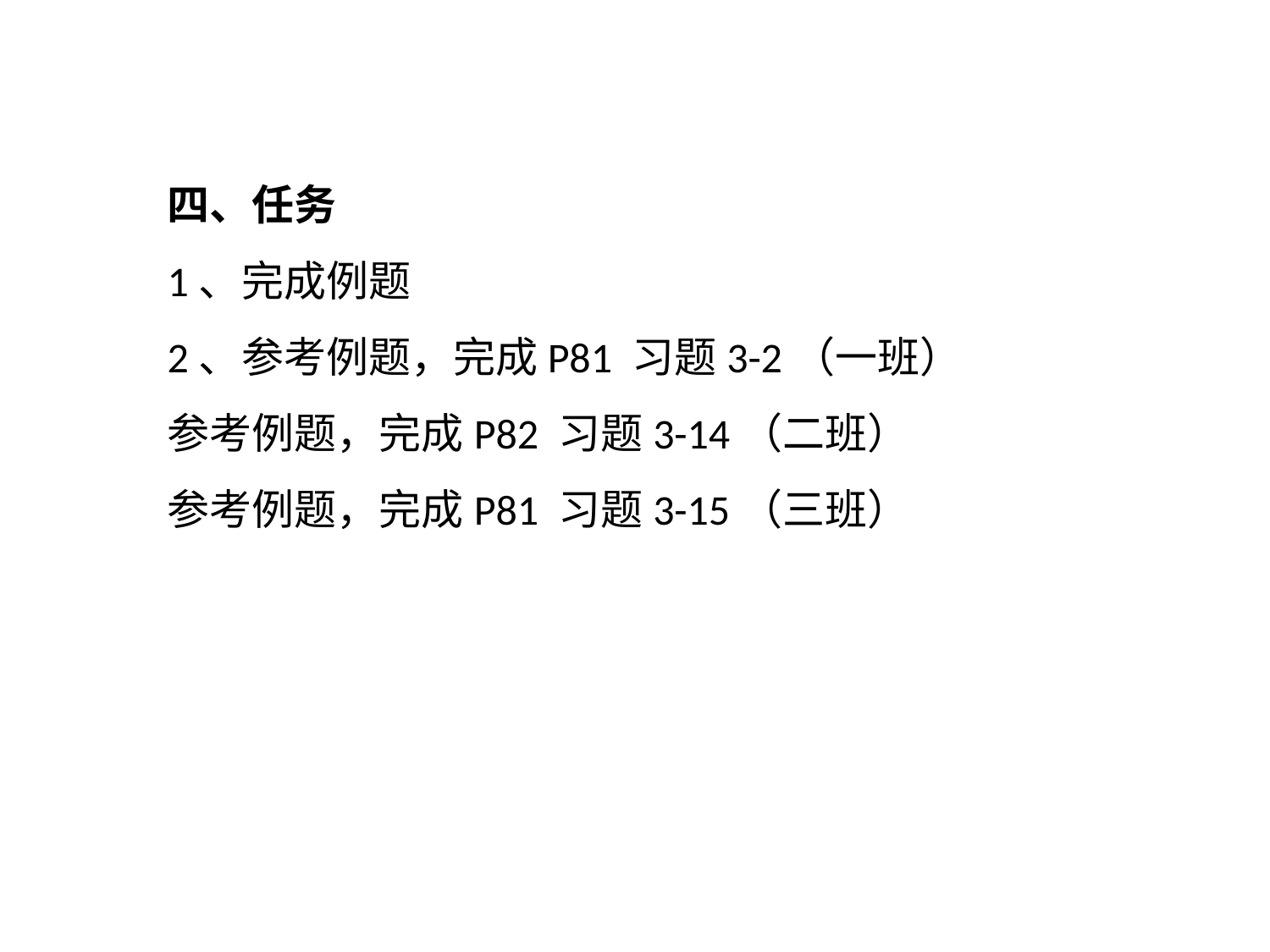

四、任务
1、完成例题
2、参考例题，完成P81 习题3-2（一班）
参考例题，完成P82 习题3-14（二班）
参考例题，完成P81 习题3-15（三班）